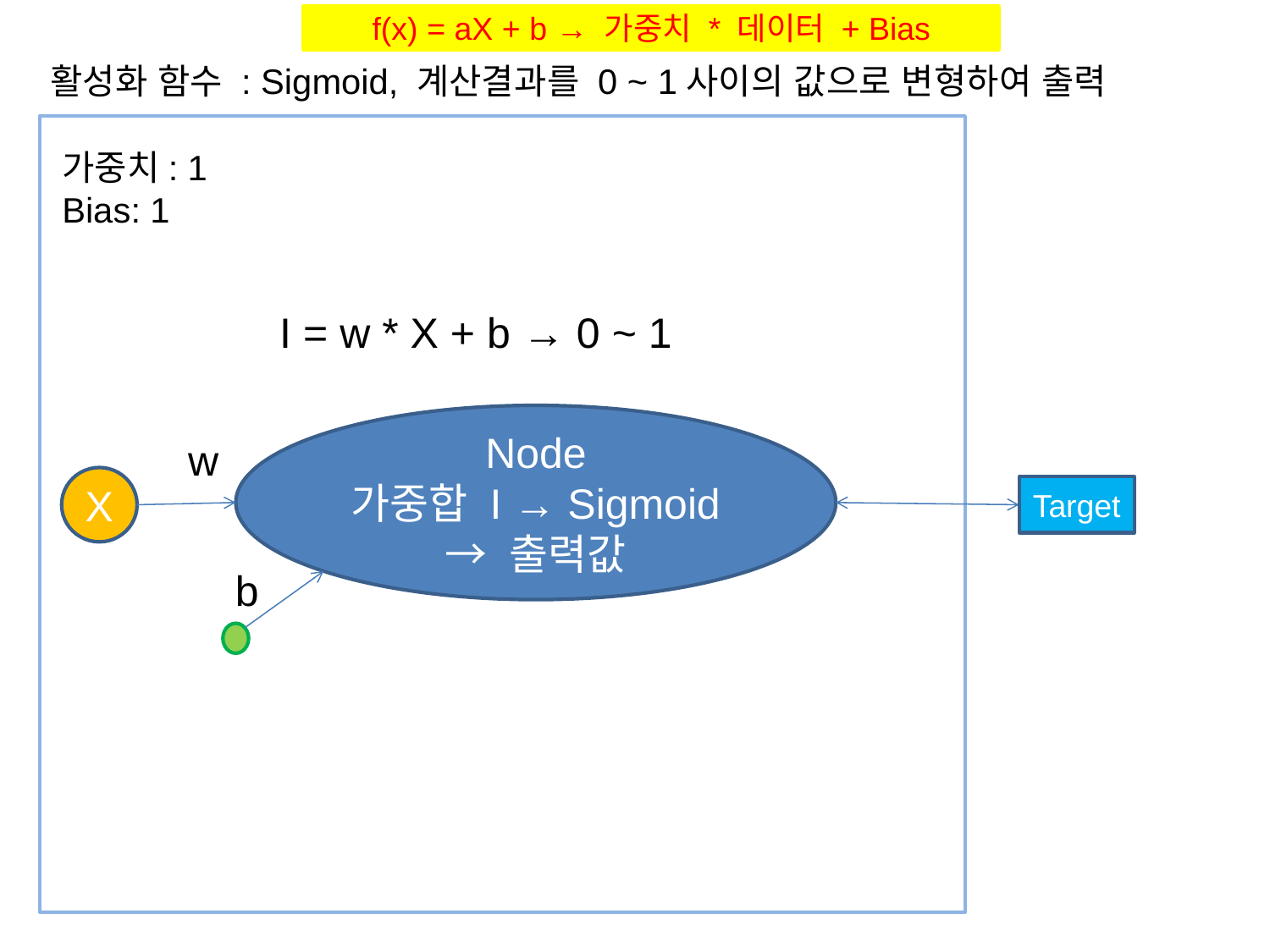

f(x) = aX + b → 가중치 * 데이터 + Bias
활성화 함수 : Sigmoid, 계산결과를 0 ~ 1사이의 값으로 변형하여 출력

가중치: 1
Bias: 1
I = w * X + b → 0 ~ 1
Node
가중합 I → Sigmoid
→ 출력값
w
X
Target
b